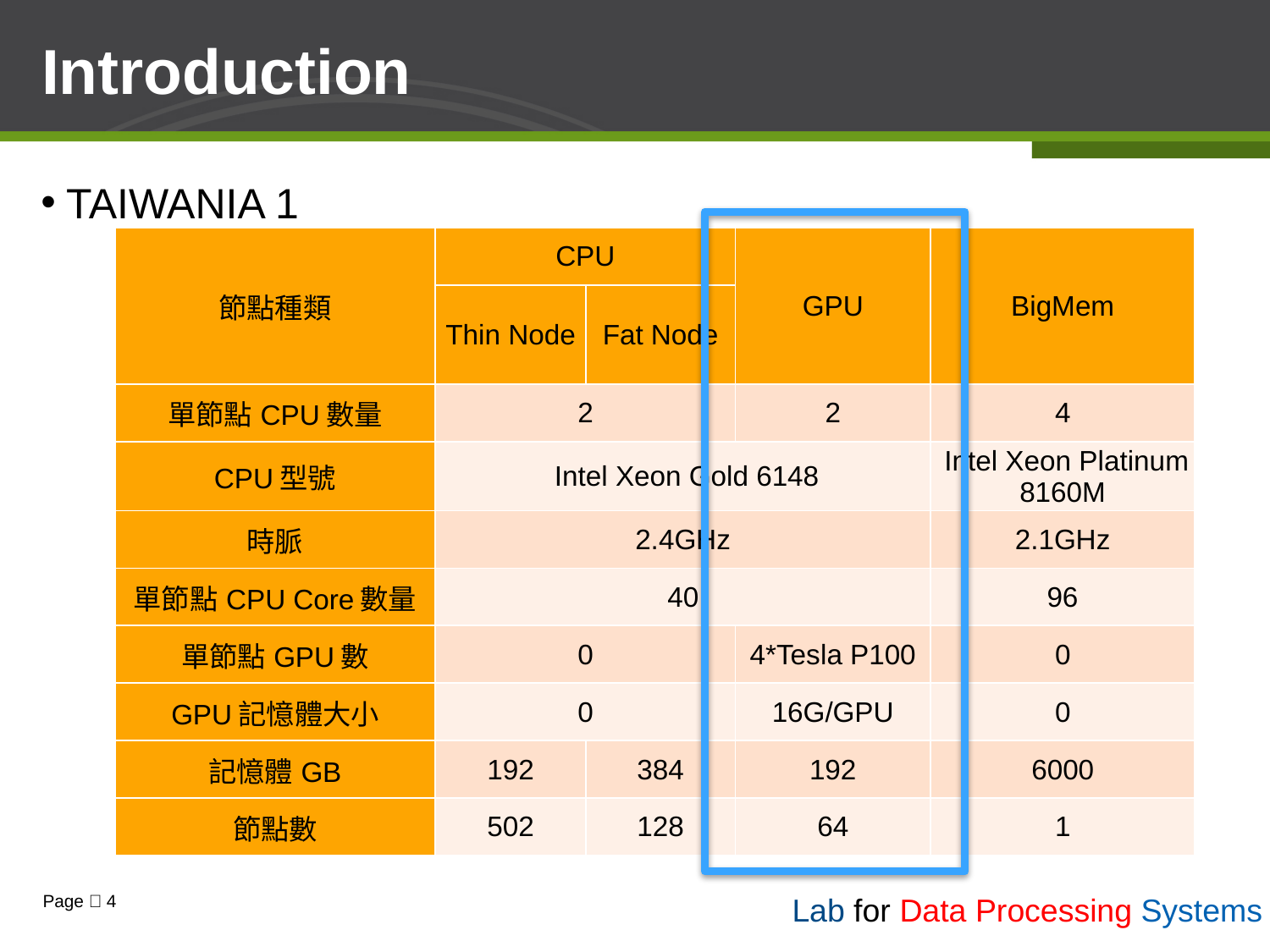

# Introduction
TAIWANIA 1

| 節點種類 | CPU |  | GPU | BigMem |
| --- | --- | --- | --- | --- |
|  | Thin Node | Fat Node |  |  |
| 單節點CPU數量 | 2 |  | 2 | 4 |
| CPU型號 | Intel Xeon Gold 6148 |  |  | Intel Xeon Platinum 8160M |
| 時脈 | 2.4GHz |  |  | 2.1GHz |
| 單節點CPU Core數量 | 40 |  |  | 96 |
| 單節點GPU數 | 0 |  | 4\*Tesla P100 | 0 |
| GPU記憶體大小 | 0 |  | 16G/GPU | 0 |
| 記憶體GB | 192 | 384 | 192 | 6000 |
| 節點數 | 502 | 128 | 64 | 1 |